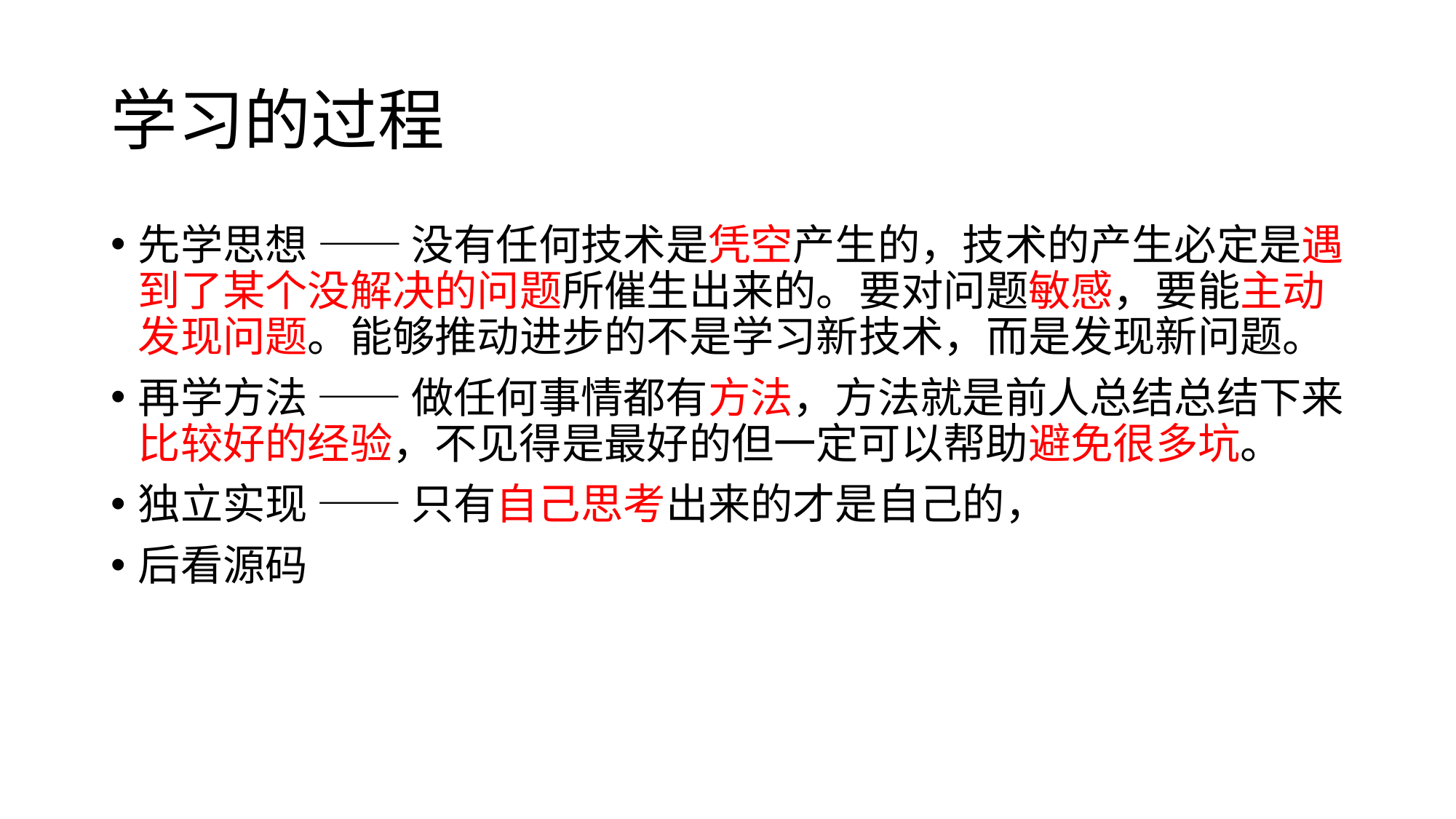

# 学习的过程
先学思想 —— 没有任何技术是凭空产生的，技术的产生必定是遇到了某个没解决的问题所催生出来的。要对问题敏感，要能主动发现问题。能够推动进步的不是学习新技术，而是发现新问题。
再学方法 —— 做任何事情都有方法，方法就是前人总结总结下来比较好的经验，不见得是最好的但一定可以帮助避免很多坑。
独立实现 —— 只有自己思考出来的才是自己的，
后看源码